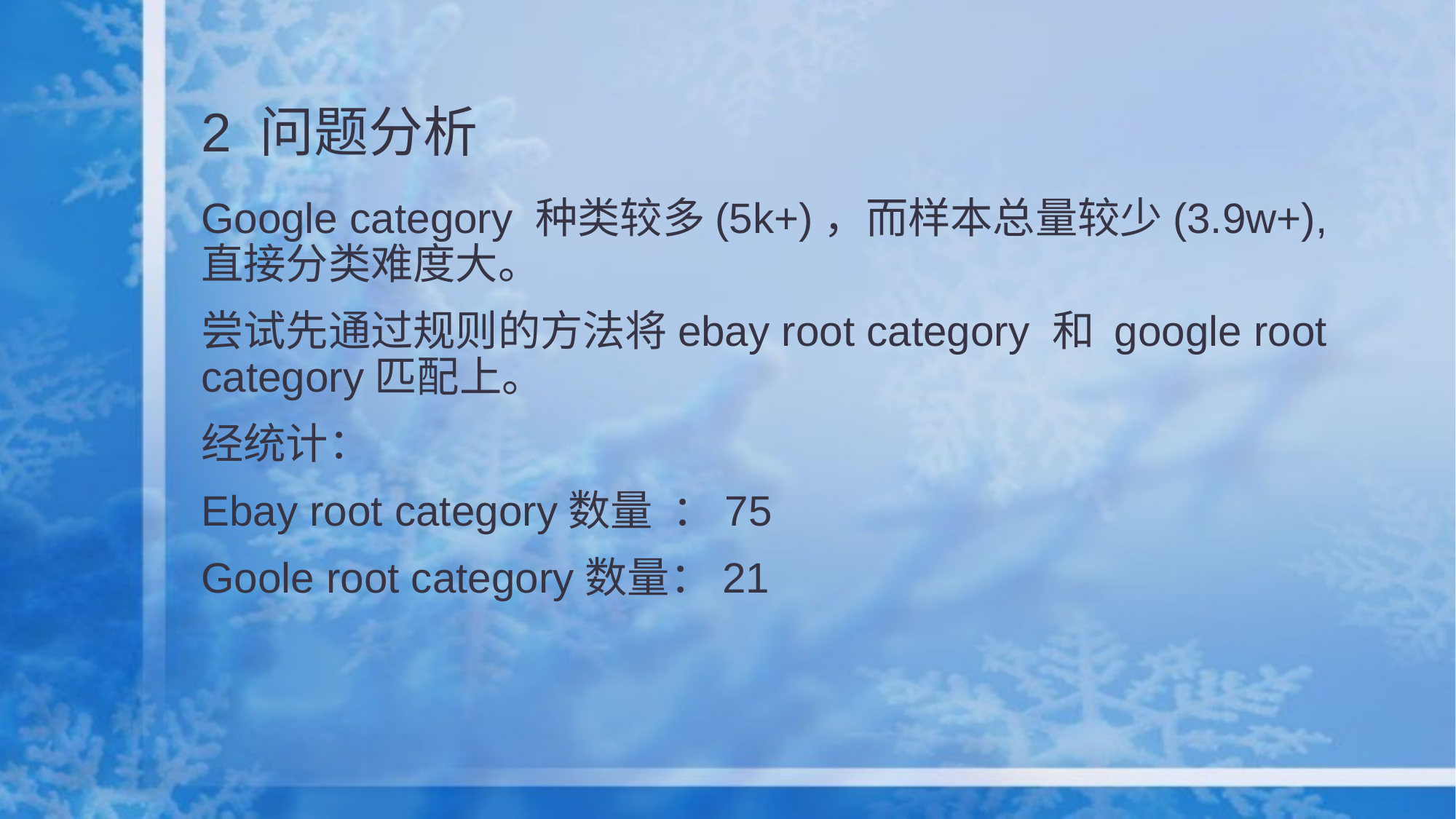

# 2 问题分析
Google category 种类较多(5k+)，而样本总量较少(3.9w+),直接分类难度大。
尝试先通过规则的方法将ebay root category 和 google root category匹配上。
经统计：
Ebay root category数量  ：75
Goole root category数量：21